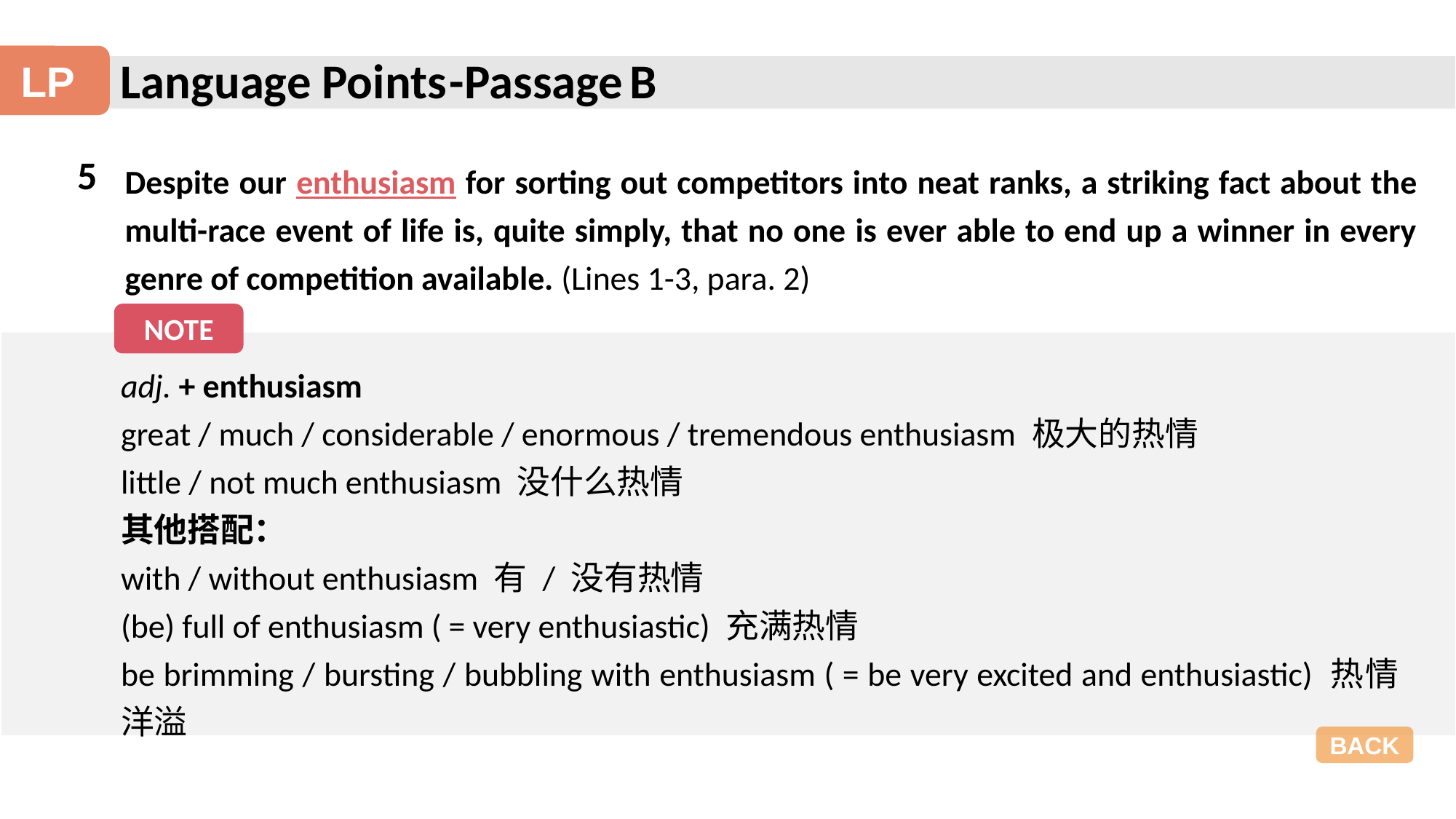

Language Points
-Passage B
LP

5
Despite our enthusiasm for sorting out competitors into neat ranks, a striking fact about the multi-race event of life is, quite simply, that no one is ever able to end up a winner in every genre of competition available. (Lines 1-3, para. 2)
NOTE

adj. + enthusiasm
great / much / considerable / enormous / tremendous enthusiasm 极大的热情
little / not much enthusiasm 没什么热情
其他搭配：
with / without enthusiasm 有 / 没有热情
(be) full of enthusiasm ( = very enthusiastic) 充满热情
be brimming / bursting / bubbling with enthusiasm ( = be very excited and enthusiastic) 热情洋溢
BACK